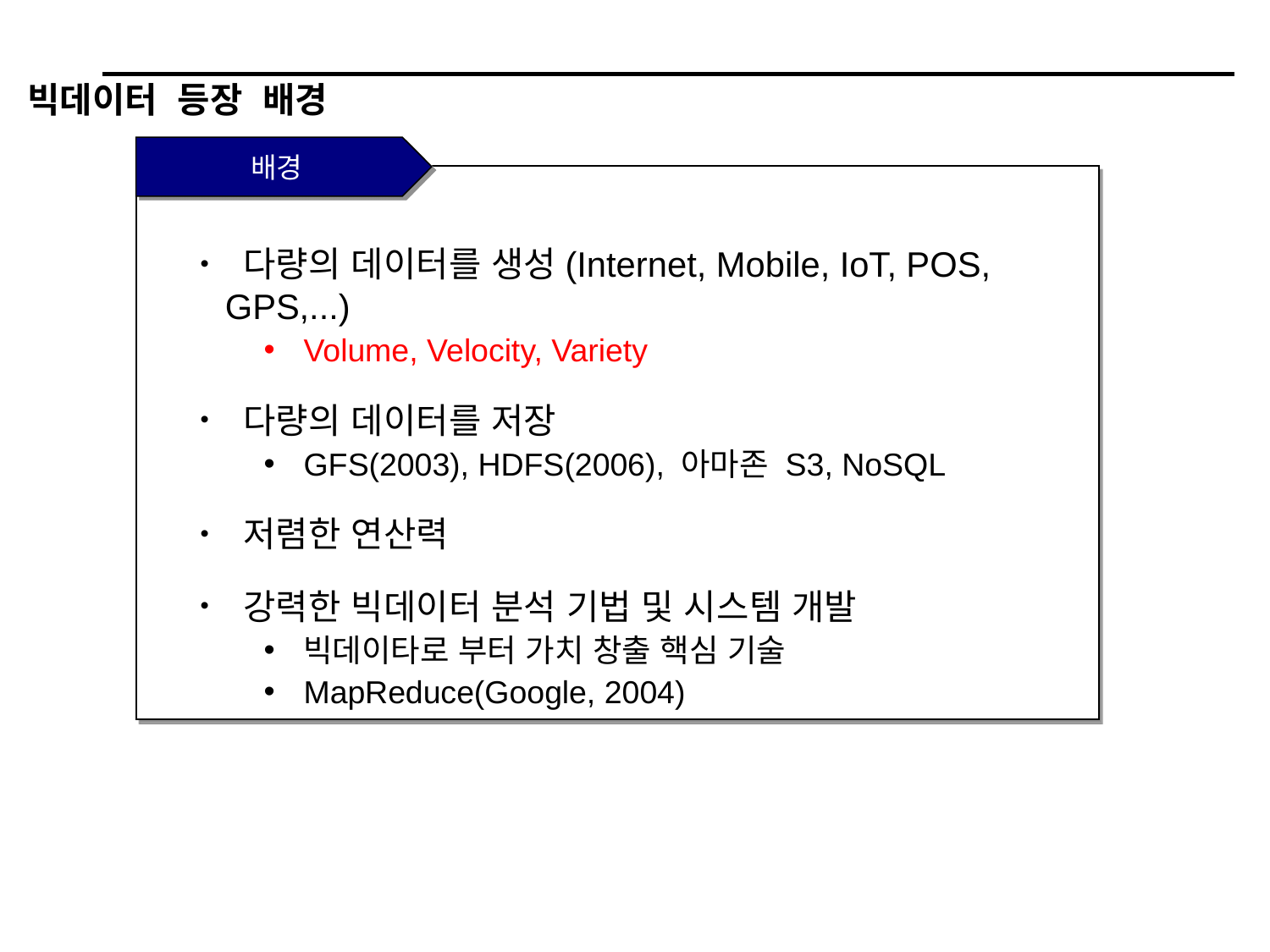

# 빅데이터  등장  배경

배경

 다량의 데이터를 생성(Internet, Mobile, IoT, POS, GPS,...)
Volume, Velocity, Variety
 다량의 데이터를 저장
GFS(2003), HDFS(2006), 아마존 S3, NoSQL
 저렴한 연산력
 강력한 빅데이터 분석 기법 및 시스템 개발
빅데이타로 부터 가치 창출 핵심 기술
MapReduce(Google, 2004)